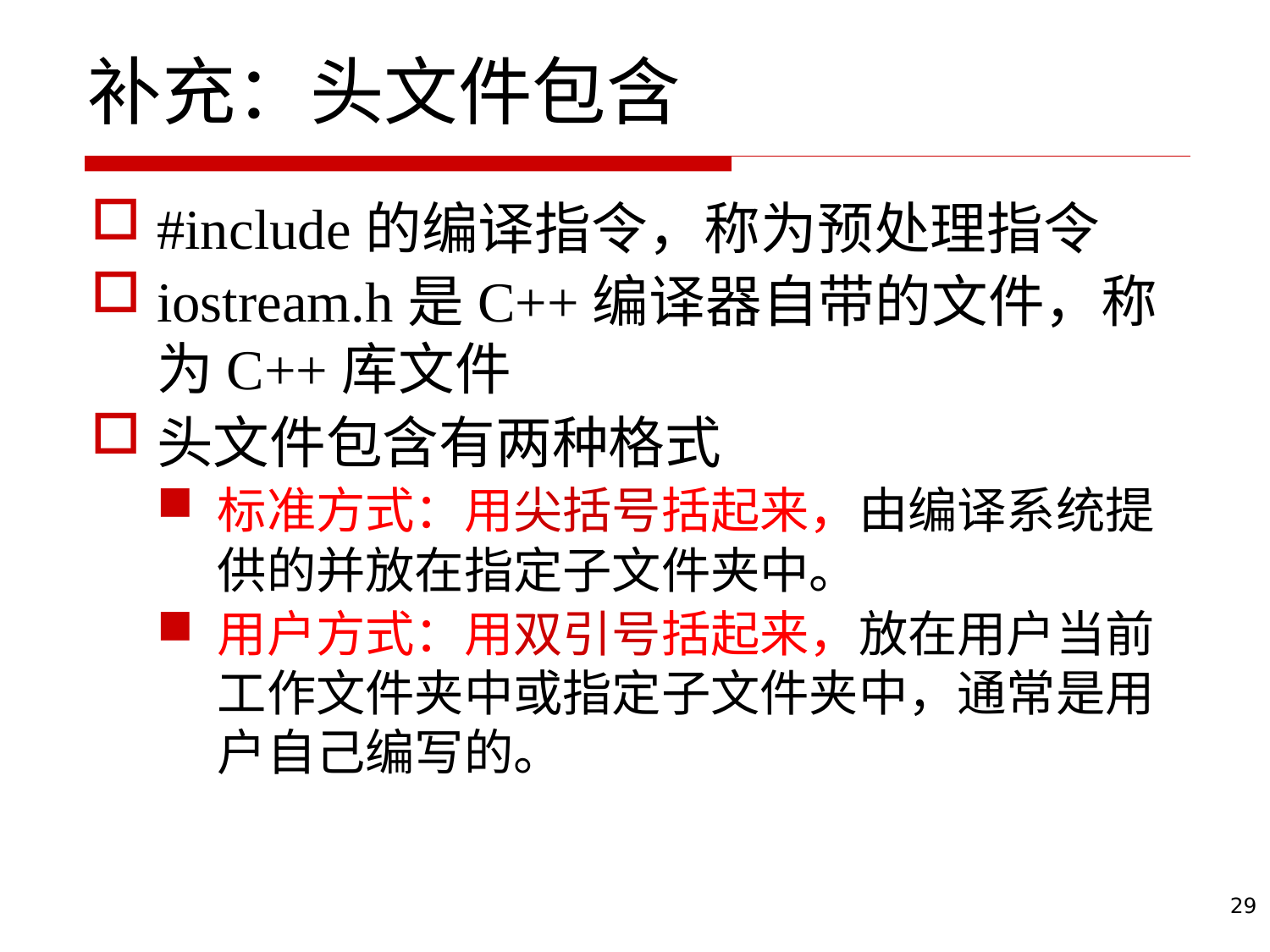

# 补充：头文件包含
#include的编译指令，称为预处理指令
iostream.h是C++编译器自带的文件，称为C++库文件
头文件包含有两种格式
标准方式：用尖括号括起来，由编译系统提供的并放在指定子文件夹中。
用户方式：用双引号括起来，放在用户当前工作文件夹中或指定子文件夹中，通常是用户自己编写的。
29